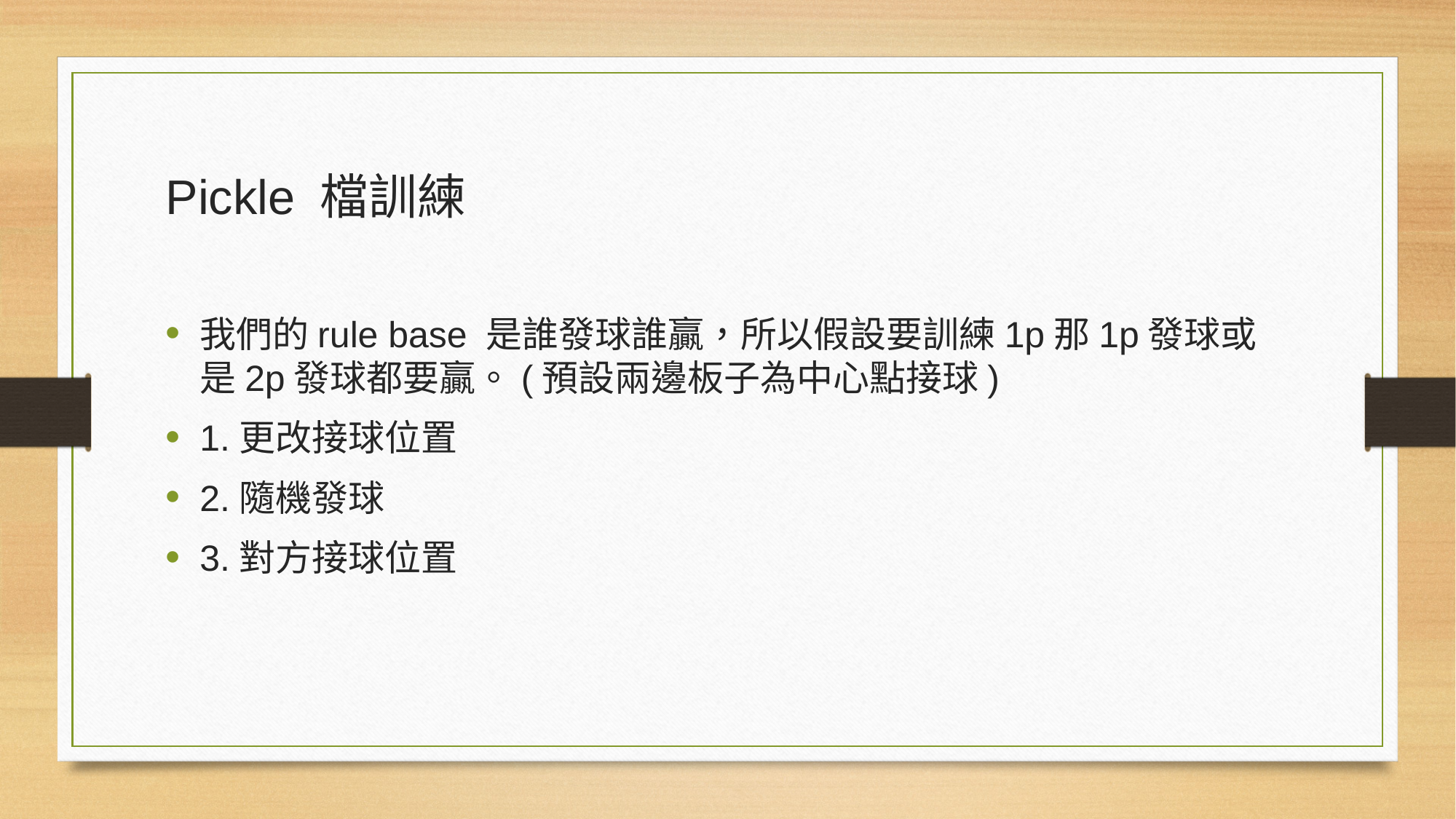

# Pickle 檔訓練
我們的rule base 是誰發球誰贏，所以假設要訓練1p那1p發球或是2p發球都要贏。(預設兩邊板子為中心點接球)
1.更改接球位置
2.隨機發球
3.對方接球位置